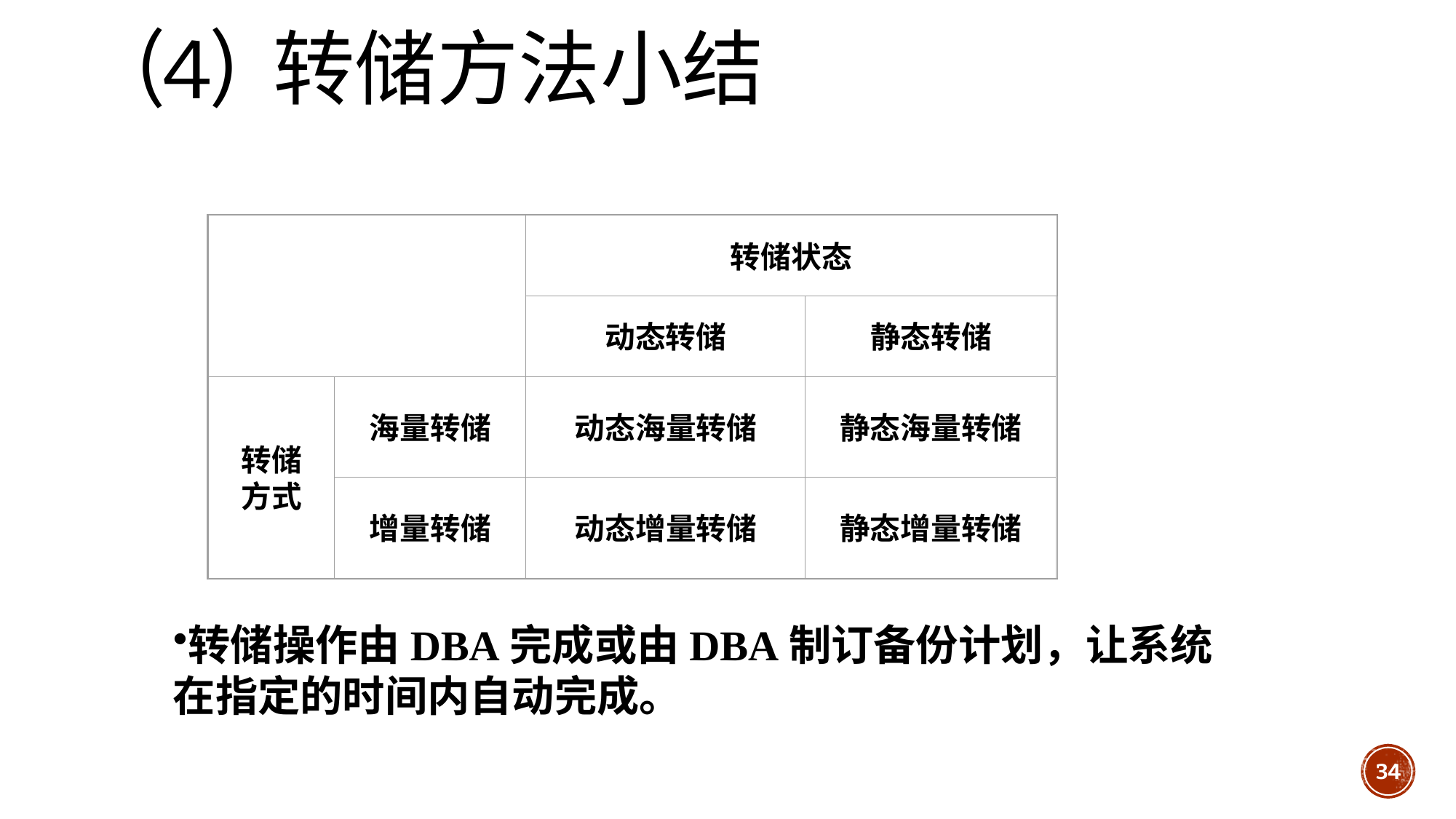

# (4) 转储方法小结

转储状态

动态转储

静态转储

转储方式

海量转储

动态海量转储

静态海量转储

增量转储

动态增量转储

静态增量转储

转储操作由DBA完成或由DBA制订备份计划，让系统在指定的时间内自动完成。
34